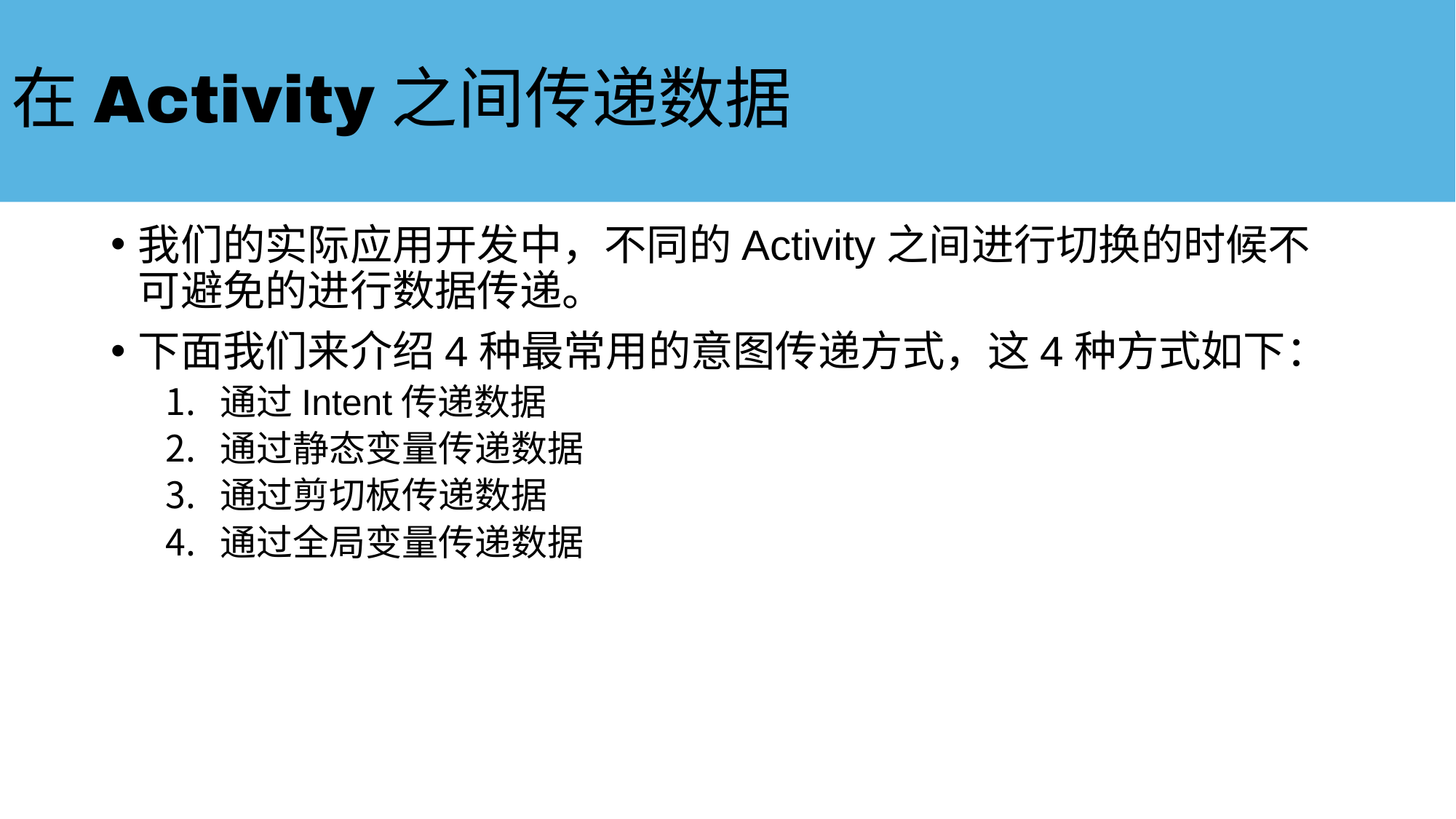

# 在Activity之间传递数据
我们的实际应用开发中，不同的Activity之间进行切换的时候不可避免的进行数据传递。
下面我们来介绍4种最常用的意图传递方式，这4种方式如下：
通过Intent传递数据
通过静态变量传递数据
通过剪切板传递数据
通过全局变量传递数据